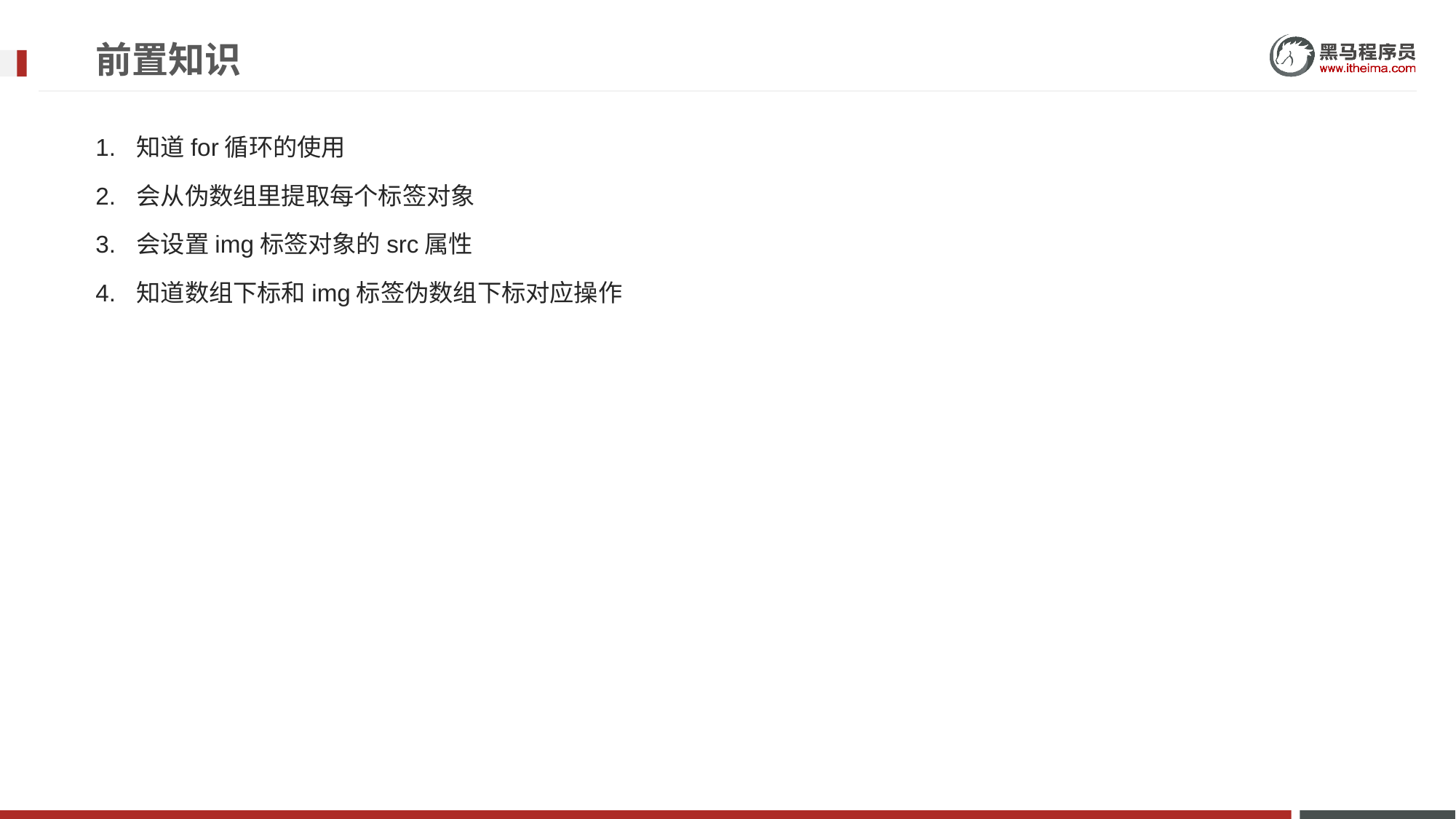

# 前置知识
知道for循环的使用
会从伪数组里提取每个标签对象
会设置img标签对象的src属性
知道数组下标和img标签伪数组下标对应操作